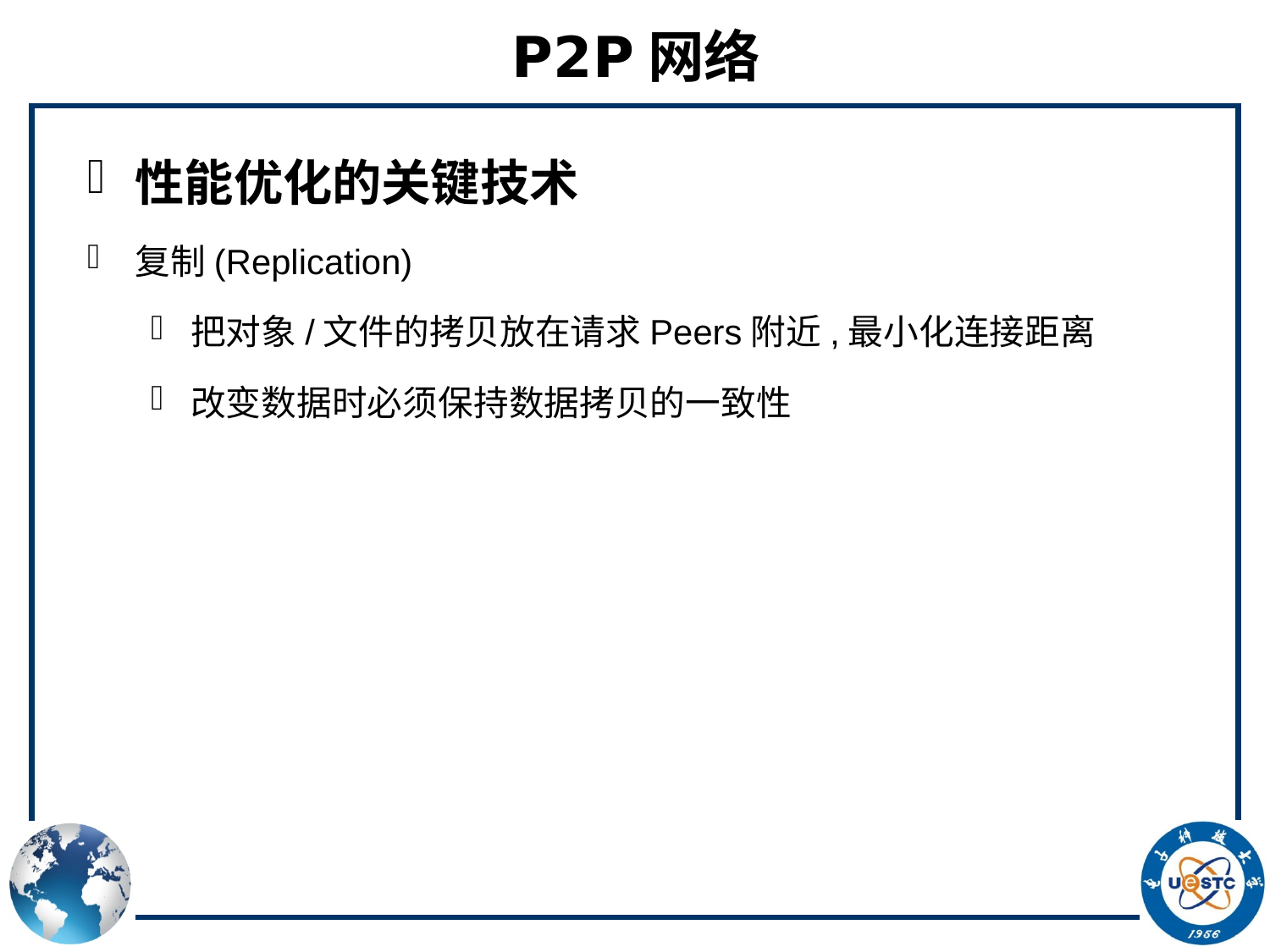

# P2P网络
性能优化的关键技术
复制(Replication)
把对象/文件的拷贝放在请求Peers附近,最小化连接距离
改变数据时必须保持数据拷贝的一致性